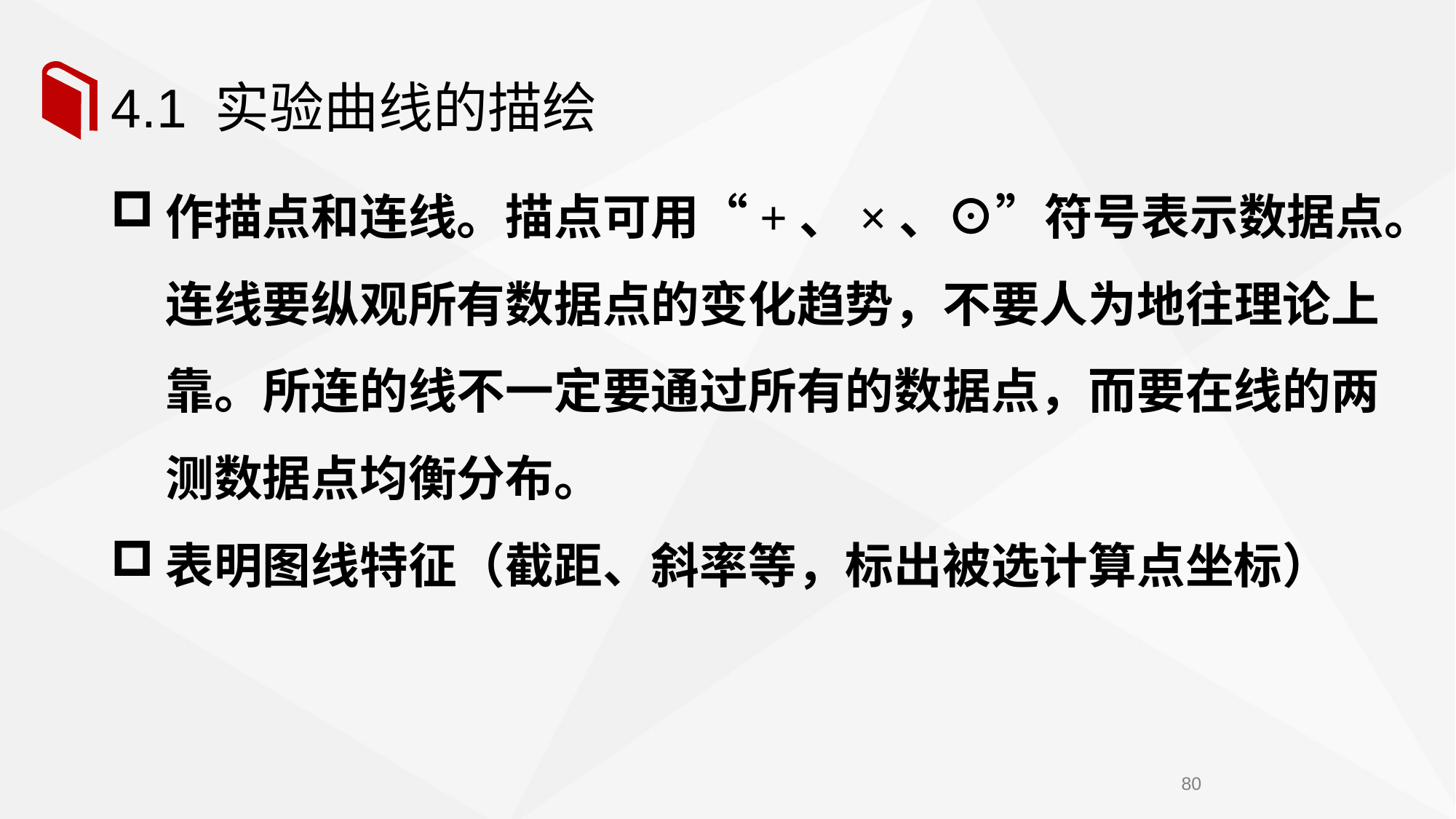

# 4.1 实验曲线的描绘
作描点和连线。描点可用“+、×、⊙”符号表示数据点。连线要纵观所有数据点的变化趋势，不要人为地往理论上靠。所连的线不一定要通过所有的数据点，而要在线的两测数据点均衡分布。
表明图线特征（截距、斜率等，标出被选计算点坐标）
80